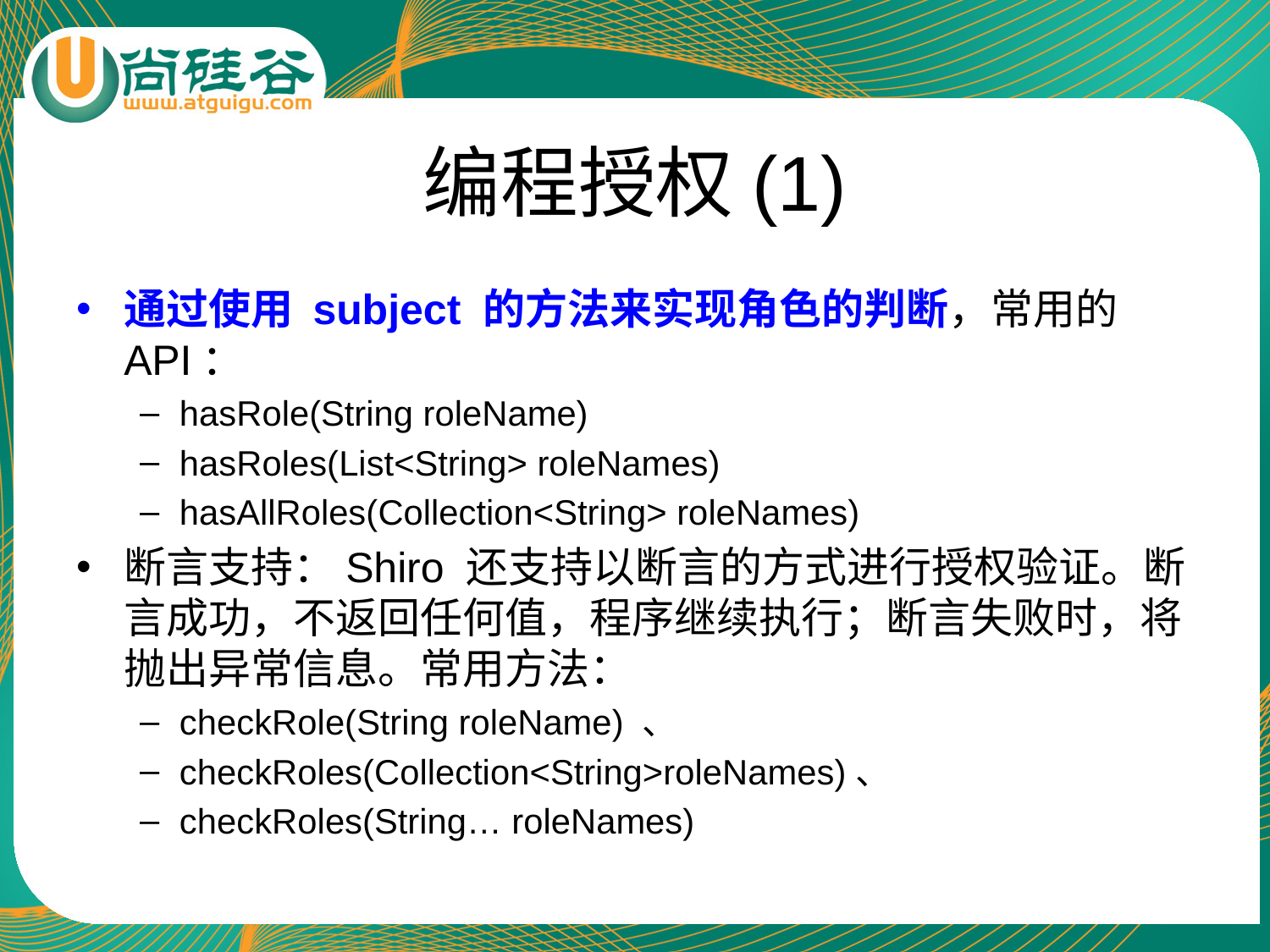

# 编程授权(1)
通过使用 subject 的方法来实现角色的判断，常用的 API：
hasRole(String roleName)
hasRoles(List<String> roleNames)
hasAllRoles(Collection<String> roleNames)
断言支持：Shiro 还支持以断言的方式进行授权验证。断言成功，不返回任何值，程序继续执行；断言失败时，将抛出异常信息。常用方法：
checkRole(String roleName) 、
checkRoles(Collection<String>roleNames)、
checkRoles(String… roleNames)